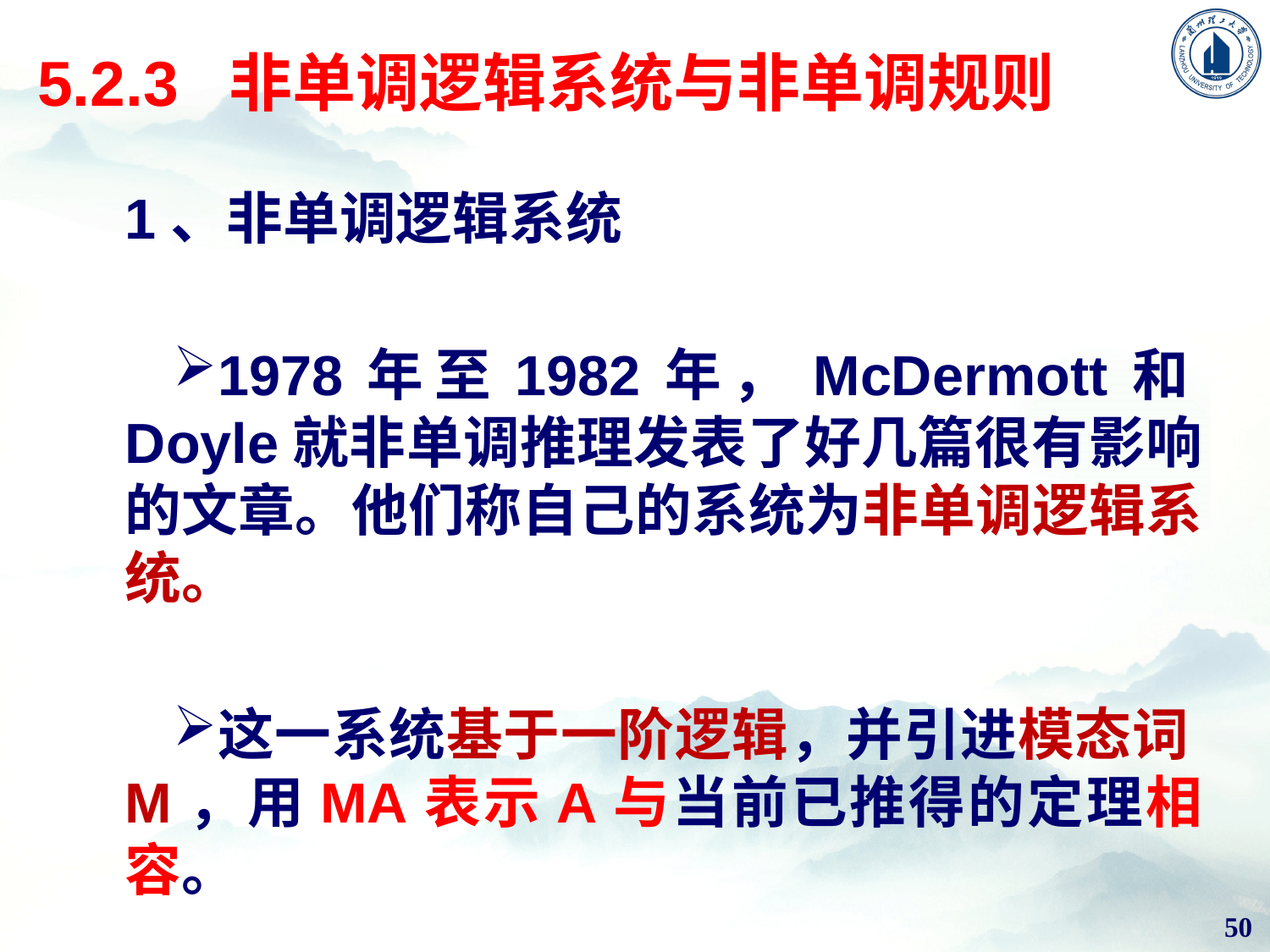

# 5.2.3  非单调逻辑系统与非单调规则
1、非单调逻辑系统

1978年至1982年，McDermott和Doyle就非单调推理发表了好几篇很有影响的文章。他们称自己的系统为非单调逻辑系统。

这一系统基于一阶逻辑，并引进模态词M，用MA表示A与当前已推得的定理相容。
50